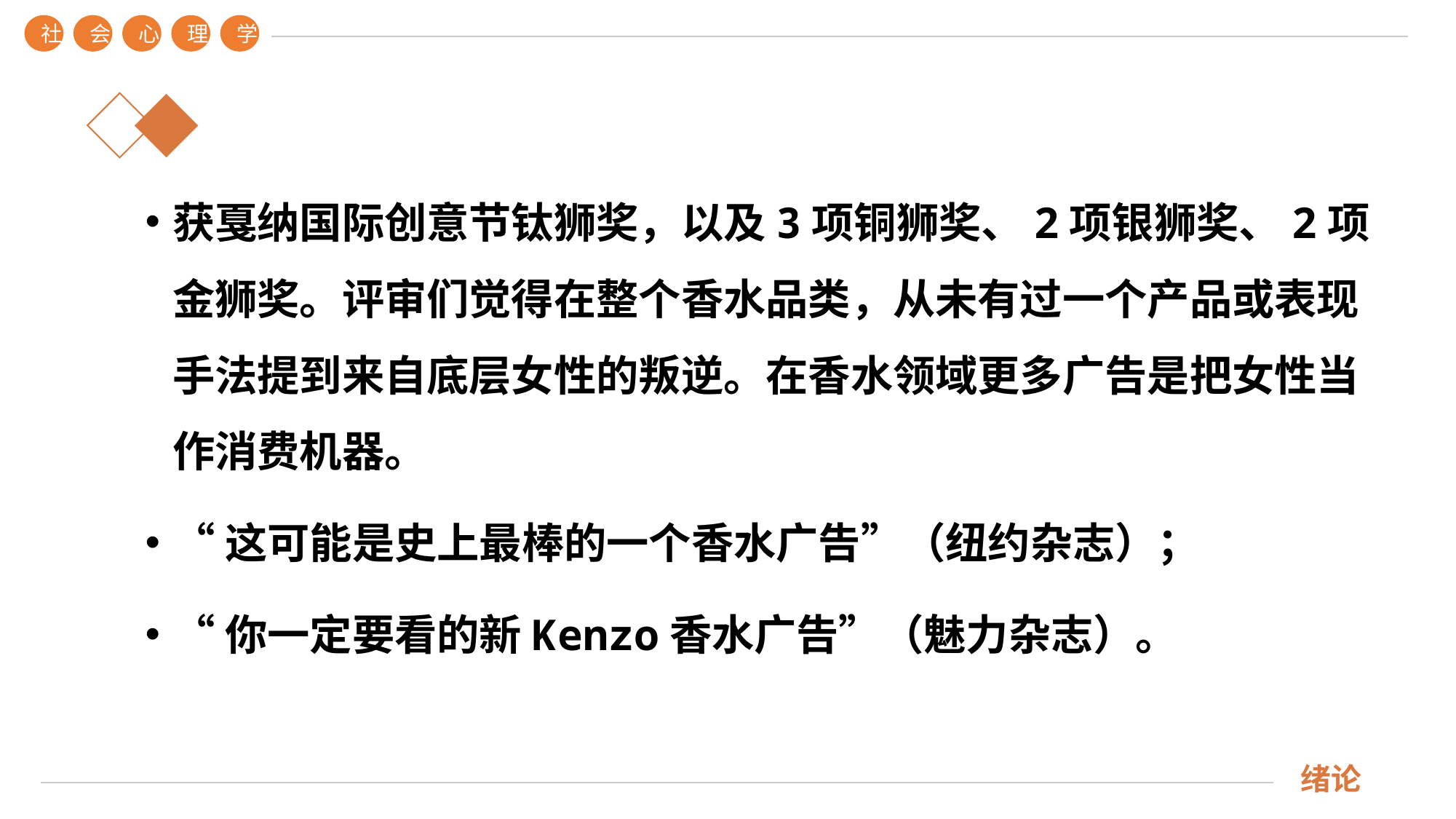

社
会
心
理
学

获戛纳国际创意节钛狮奖，以及3项铜狮奖、2项银狮奖、2项金狮奖。评审们觉得在整个香水品类，从未有过一个产品或表现手法提到来自底层女性的叛逆。在香水领域更多广告是把女性当作消费机器。
“这可能是史上最棒的一个香水广告”（纽约杂志）；
“你一定要看的新Kenzo香水广告”（魅力杂志）。
绪论